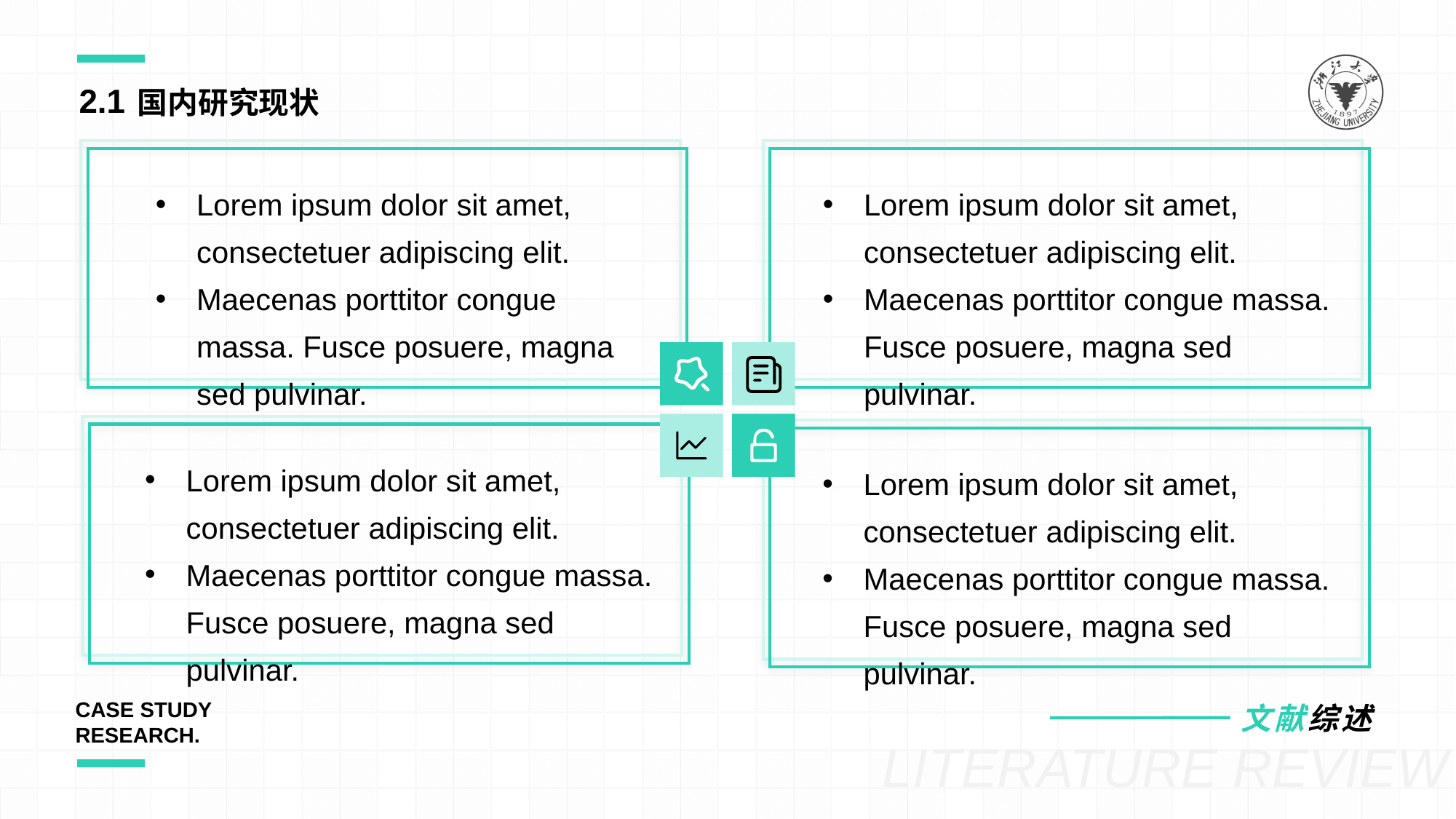

2.1
国内研究现状

Lorem ipsum dolor sit amet, consectetuer adipiscing elit.
Maecenas porttitor congue massa. Fusce posuere, magna sed pulvinar.

Lorem ipsum dolor sit amet, consectetuer adipiscing elit.
Maecenas porttitor congue massa. Fusce posuere, magna sed pulvinar.

Lorem ipsum dolor sit amet, consectetuer adipiscing elit.
Maecenas porttitor congue massa. Fusce posuere, magna sed pulvinar.

Lorem ipsum dolor sit amet, consectetuer adipiscing elit.
Maecenas porttitor congue massa. Fusce posuere, magna sed pulvinar.
CASE STUDY
RESEARCH.
文献综述
LITERATURE REVIEW